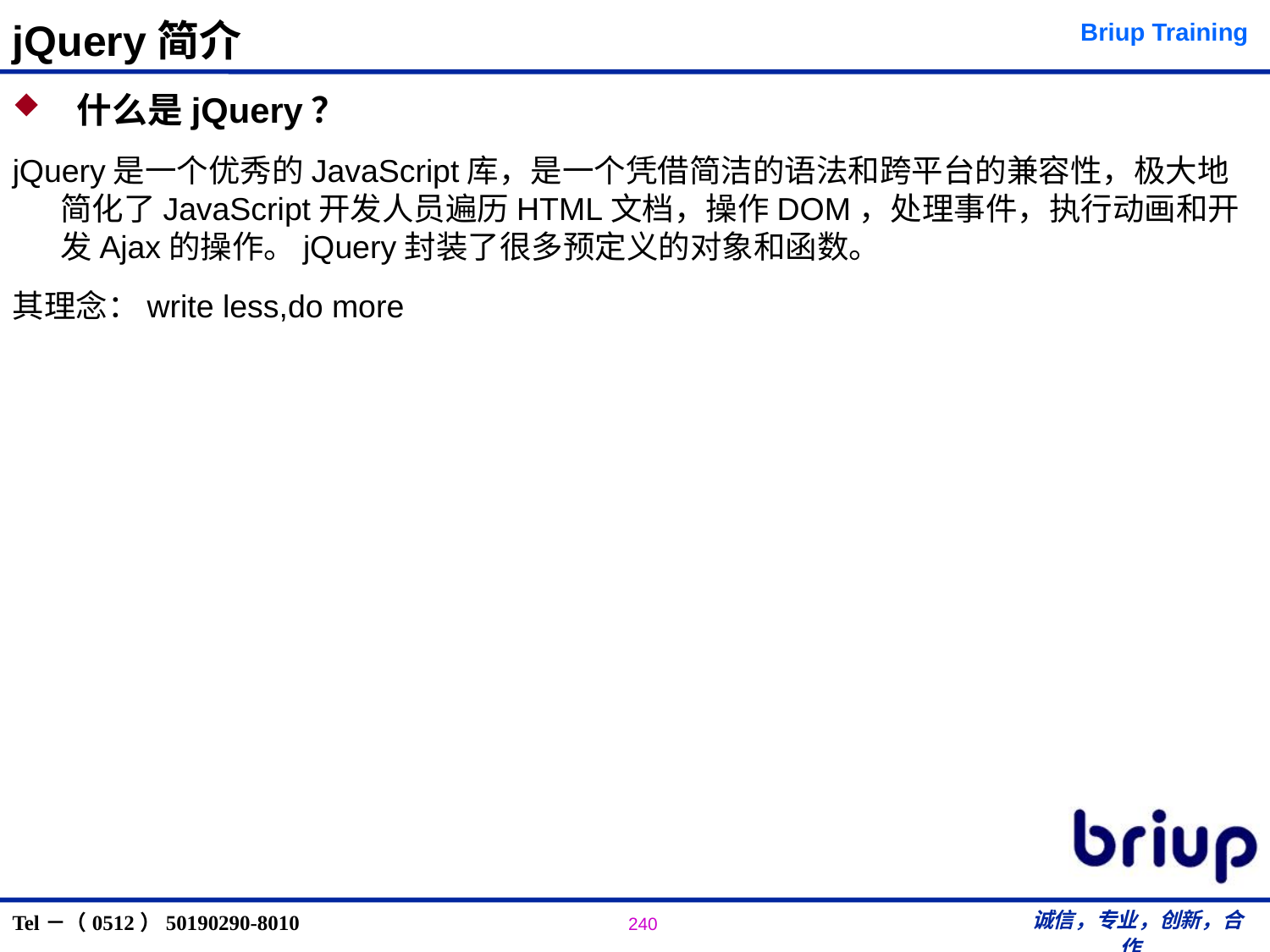

# jQuery简介
 什么是jQuery？
jQuery是一个优秀的JavaScript库，是一个凭借简洁的语法和跨平台的兼容性，极大地简化了JavaScript开发人员遍历HTML文档，操作DOM，处理事件，执行动画和开发Ajax的操作。jQuery封装了很多预定义的对象和函数。
其理念：write less,do more